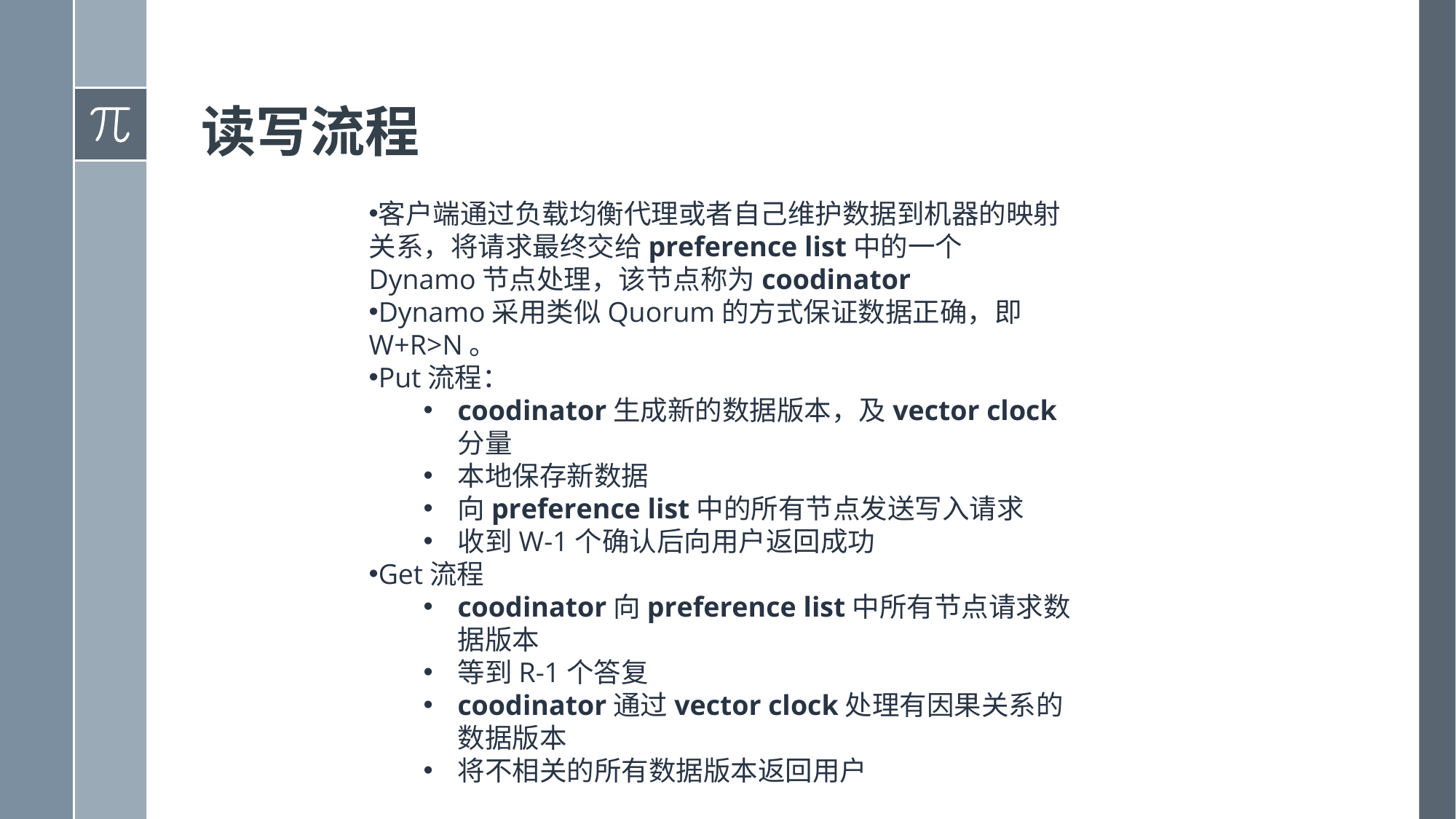

# 读写流程

客户端通过负载均衡代理或者自己维护数据到机器的映射关系，将请求最终交给preference list中的一个Dynamo节点处理，该节点称为coodinator
Dynamo采用类似Quorum的方式保证数据正确，即W+R>N。
Put流程：
coodinator生成新的数据版本，及vector clock分量
本地保存新数据
向preference list中的所有节点发送写入请求
收到W-1个确认后向用户返回成功
Get流程
coodinator向preference list中所有节点请求数据版本
等到R-1个答复
coodinator通过vector clock处理有因果关系的数据版本
将不相关的所有数据版本返回用户